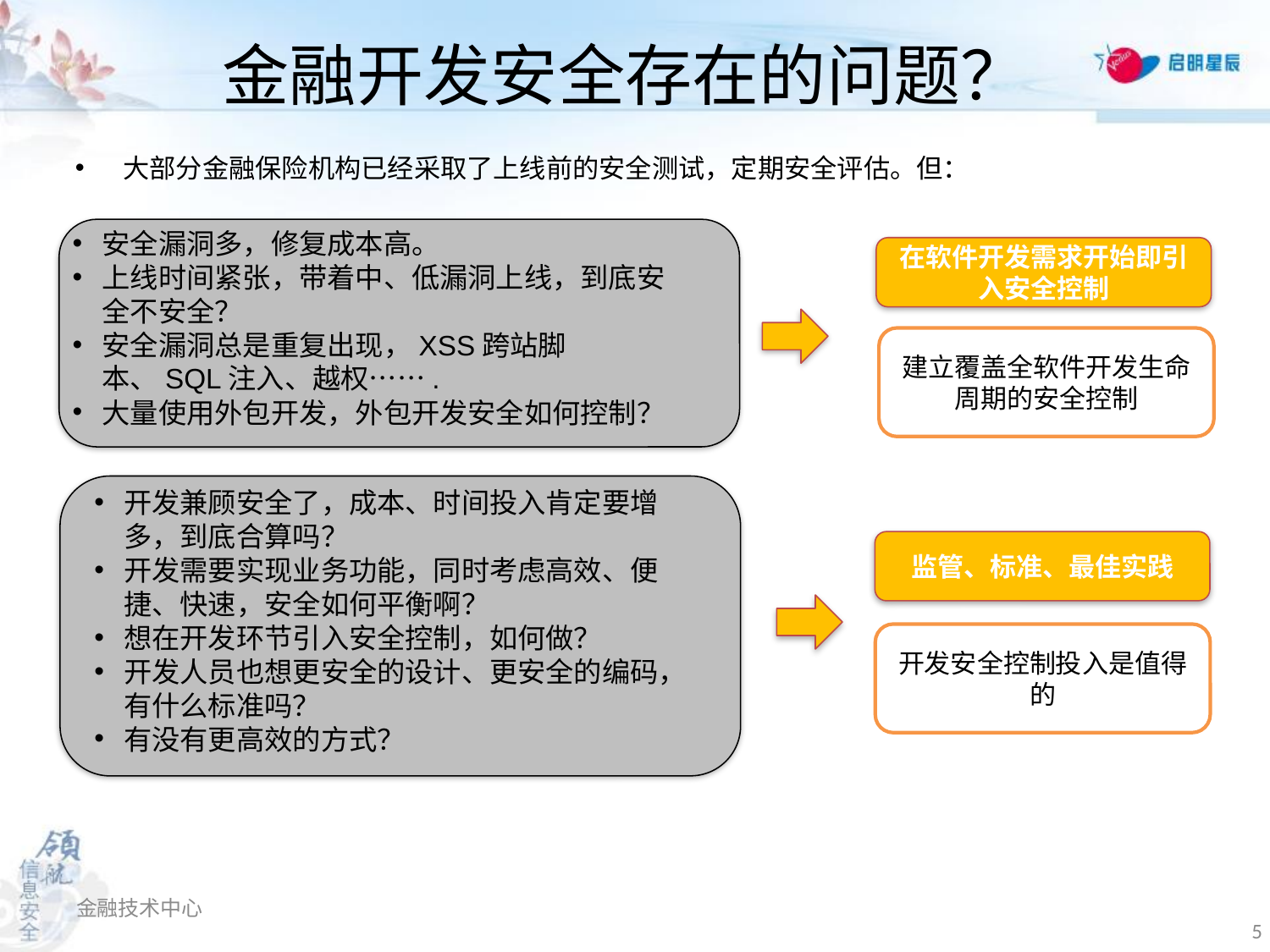

# 金融开发安全存在的问题？
大部分金融保险机构已经采取了上线前的安全测试，定期安全评估。但：

安全漏洞多，修复成本高。
上线时间紧张，带着中、低漏洞上线，到底安全不安全？
安全漏洞总是重复出现，XSS跨站脚本、SQL注入、越权…….
大量使用外包开发，外包开发安全如何控制？
在软件开发需求开始即引入安全控制

建立覆盖全软件开发生命周期的安全控制

开发兼顾安全了，成本、时间投入肯定要增多，到底合算吗？
开发需要实现业务功能，同时考虑高效、便捷、快速，安全如何平衡啊？
想在开发环节引入安全控制，如何做？
开发人员也想更安全的设计、更安全的编码，有什么标准吗？
有没有更高效的方式？
监管、标准、最佳实践

开发安全控制投入是值得的
金融技术中心
5